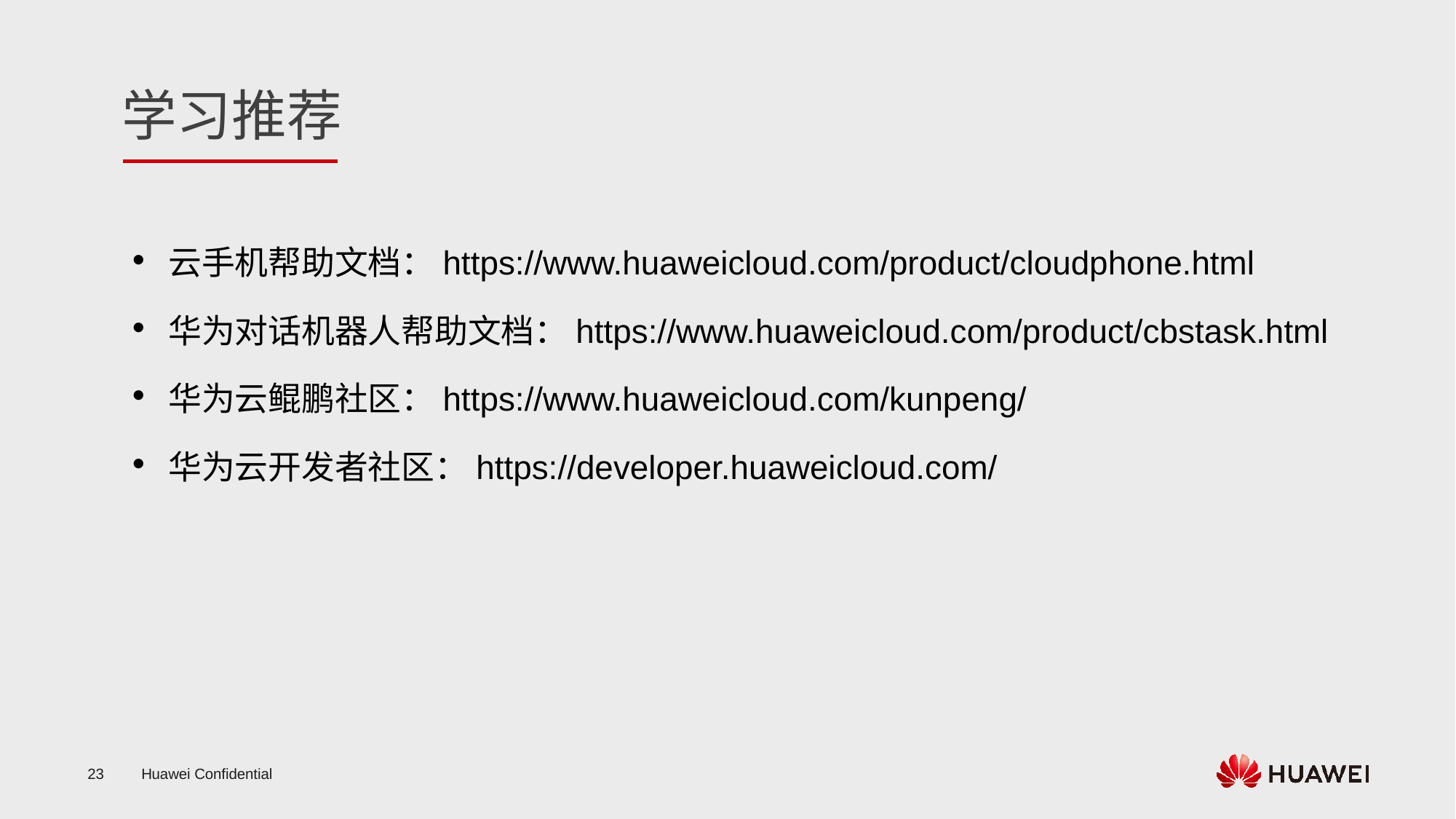

云手机帮助文档：https://www.huaweicloud.com/product/cloudphone.html
华为对话机器人帮助文档：https://www.huaweicloud.com/product/cbstask.html
华为云鲲鹏社区：https://www.huaweicloud.com/kunpeng/
华为云开发者社区：https://developer.huaweicloud.com/